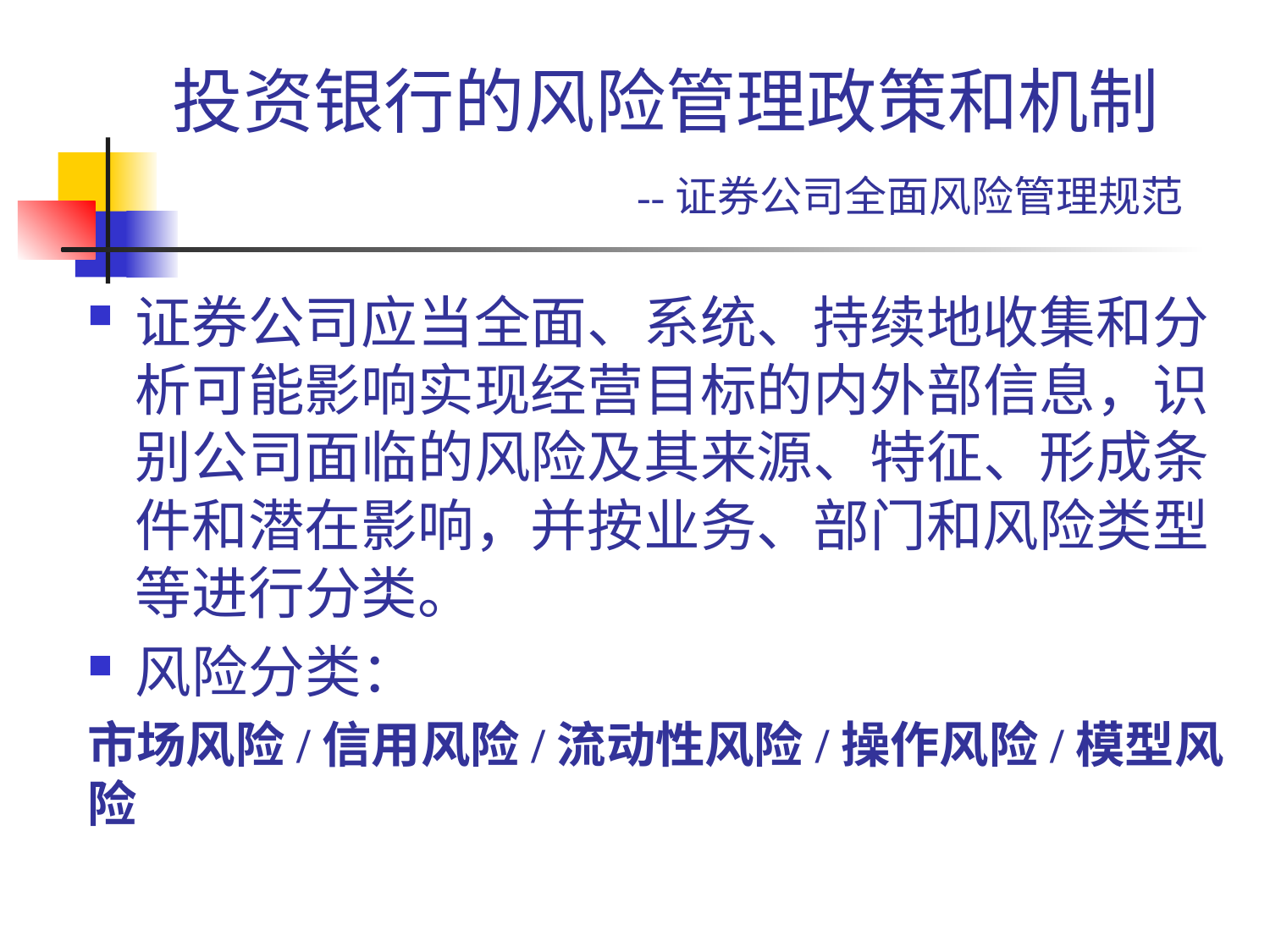

# 投资银行的风险管理政策和机制 --证券公司全面风险管理规范
证券公司应当全面、系统、持续地收集和分析可能影响实现经营目标的内外部信息，识别公司面临的风险及其来源、特征、形成条件和潜在影响，并按业务、部门和风险类型等进行分类。
风险分类：
市场风险/信用风险/流动性风险/操作风险/模型风险